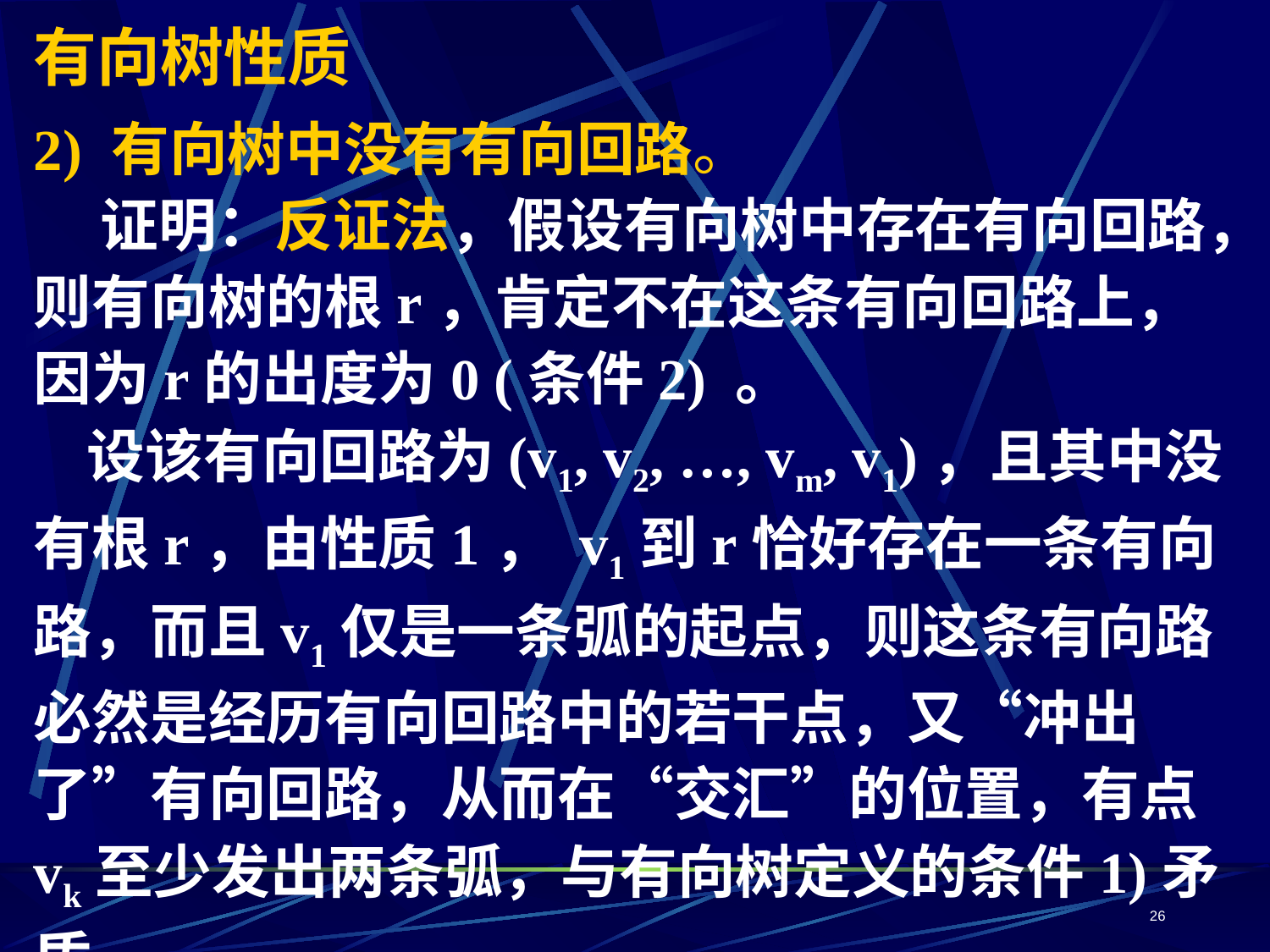

# 有向树性质
2) 有向树中没有有向回路。
    证明：反证法，假设有向树中存在有向回路，则有向树的根r，肯定不在这条有向回路上，因为r的出度为0 (条件2) 。
   设该有向回路为(v1, v2, …, vm, v1)，且其中没有根r，由性质1， v1到r恰好存在一条有向路，而且v1仅是一条弧的起点，则这条有向路必然是经历有向回路中的若干点，又“冲出了”有向回路，从而在“交汇”的位置，有点vk至少发出两条弧，与有向树定义的条件1)矛盾。
26